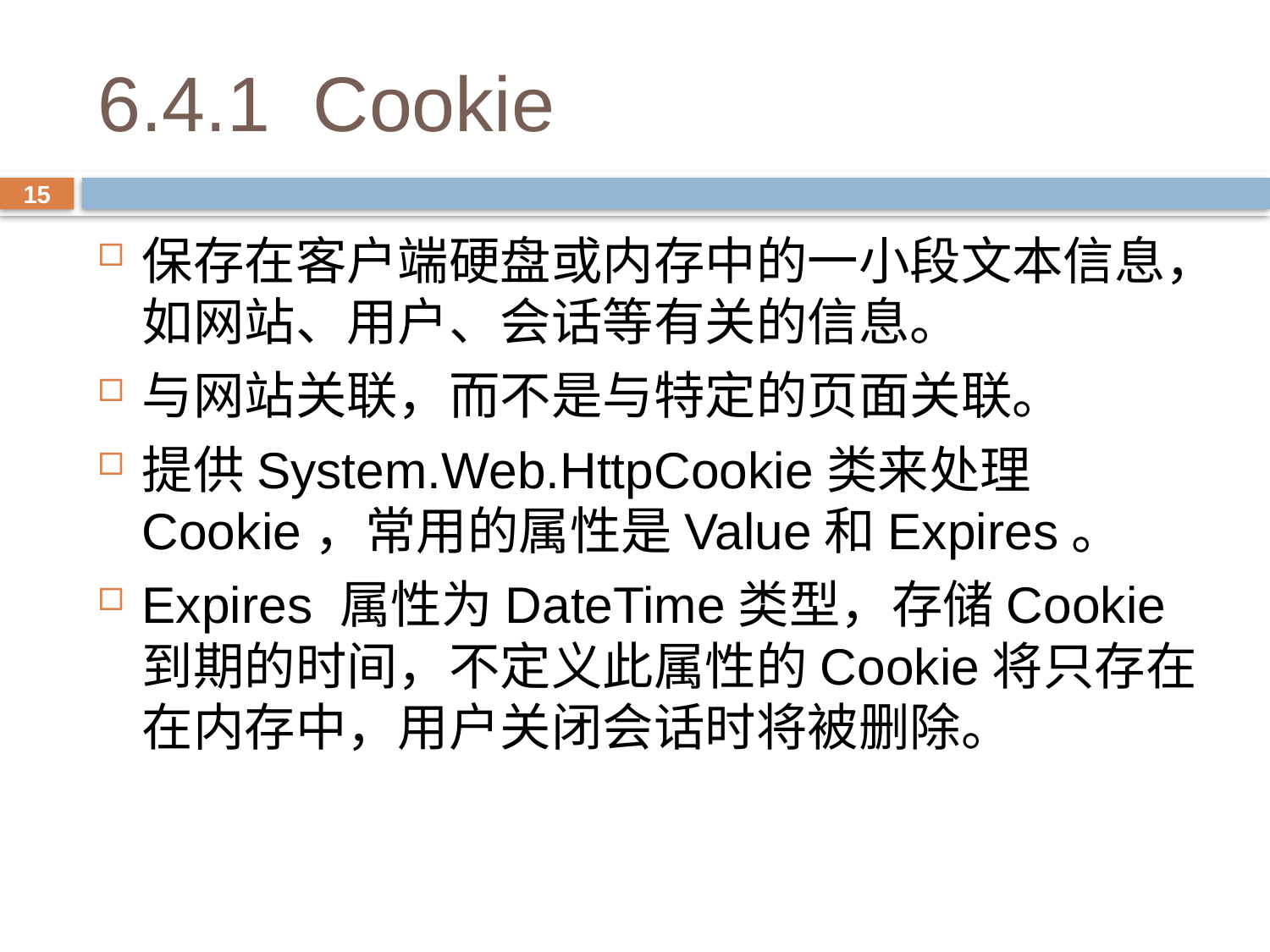

# 6.4.1  Cookie
15
保存在客户端硬盘或内存中的一小段文本信息，如网站、用户、会话等有关的信息。
与网站关联，而不是与特定的页面关联。
提供System.Web.HttpCookie类来处理Cookie，常用的属性是Value和Expires。
Expires 属性为DateTime类型，存储Cookie到期的时间，不定义此属性的Cookie将只存在在内存中，用户关闭会话时将被删除。